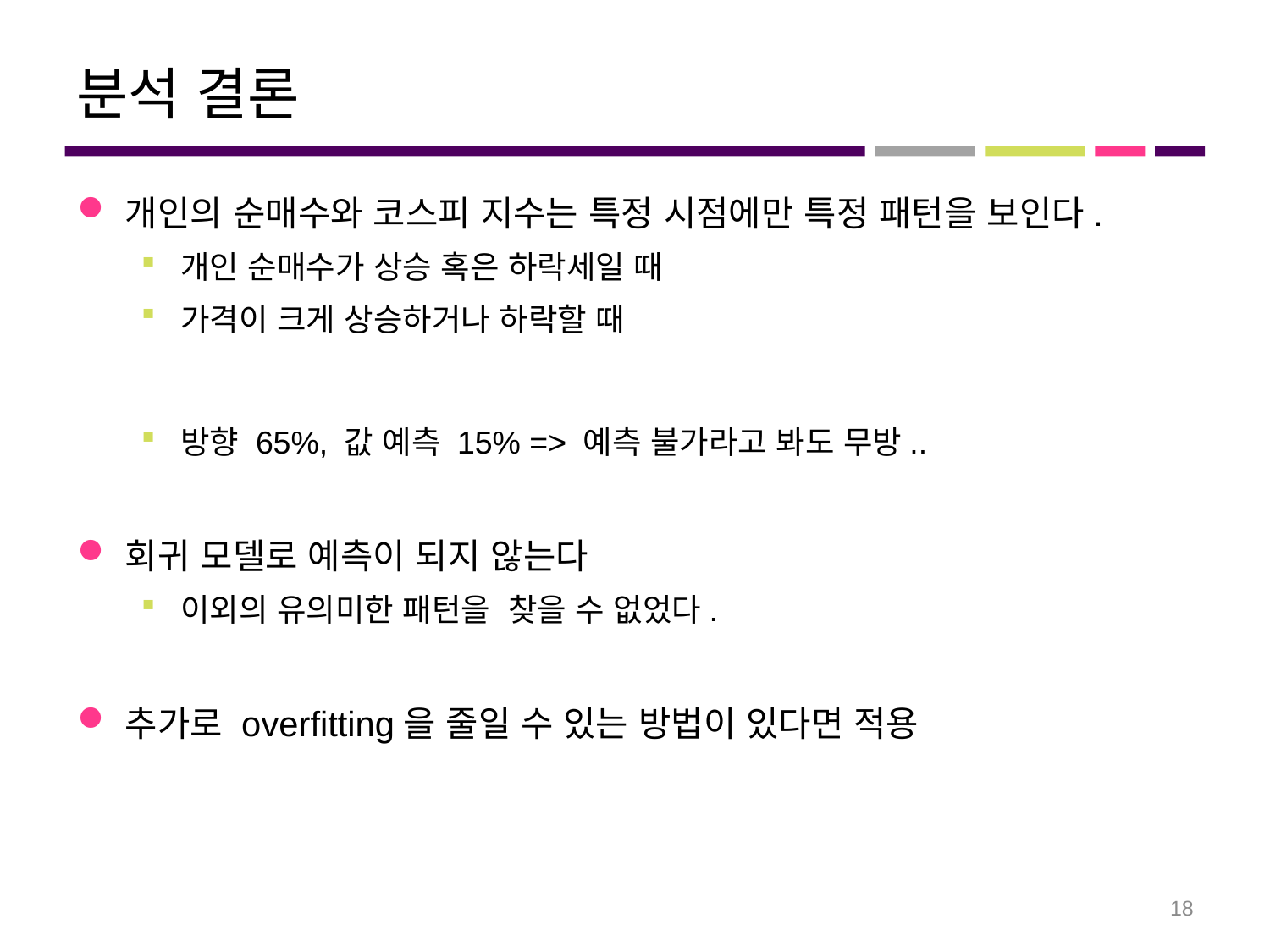

# 분석 결론
개인의 순매수와 코스피 지수는 특정 시점에만 특정 패턴을 보인다.
개인 순매수가 상승 혹은 하락세일 때
가격이 크게 상승하거나 하락할 때

방향 65%, 값 예측 15% => 예측 불가라고 봐도 무방..

회귀 모델로 예측이 되지 않는다
이외의 유의미한 패턴을  찾을 수 없었다.

추가로 overfitting을 줄일 수 있는 방법이 있다면 적용

18